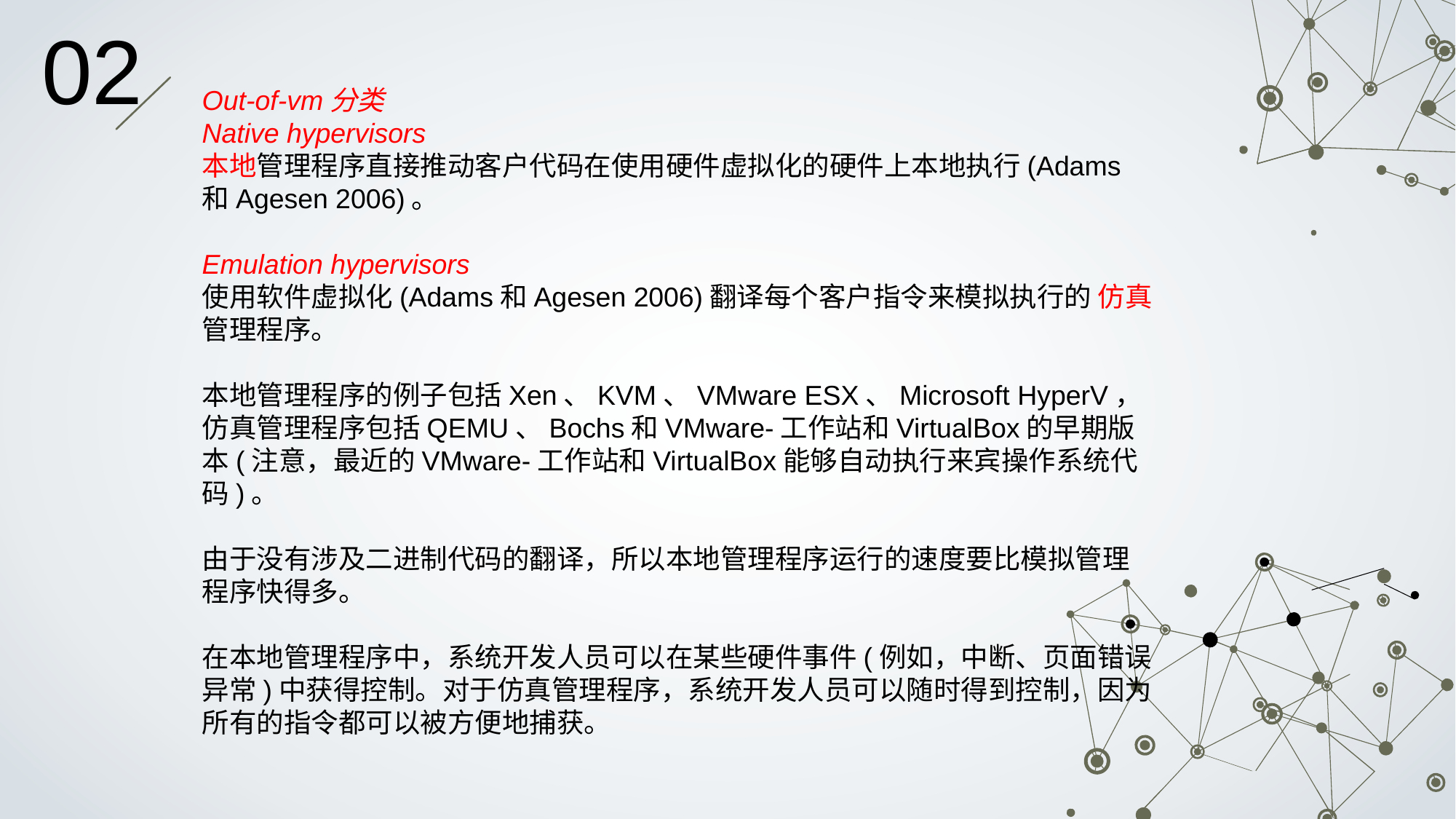

02
Out-of-vm分类
Native hypervisors
本地管理程序直接推动客户代码在使用硬件虚拟化的硬件上本地执行(Adams和Agesen 2006)。

Emulation hypervisors
使用软件虚拟化(Adams和Agesen 2006)翻译每个客户指令来模拟执行的 仿真管理程序。

本地管理程序的例子包括Xen、KVM、VMware ESX、Microsoft HyperV，仿真管理程序包括QEMU、Bochs和VMware-工作站和VirtualBox的早期版本(注意，最近的VMware-工作站和VirtualBox能够自动执行来宾操作系统代码)。

由于没有涉及二进制代码的翻译，所以本地管理程序运行的速度要比模拟管理程序快得多。

在本地管理程序中，系统开发人员可以在某些硬件事件(例如，中断、页面错误异常)中获得控制。对于仿真管理程序，系统开发人员可以随时得到控制，因为所有的指令都可以被方便地捕获。